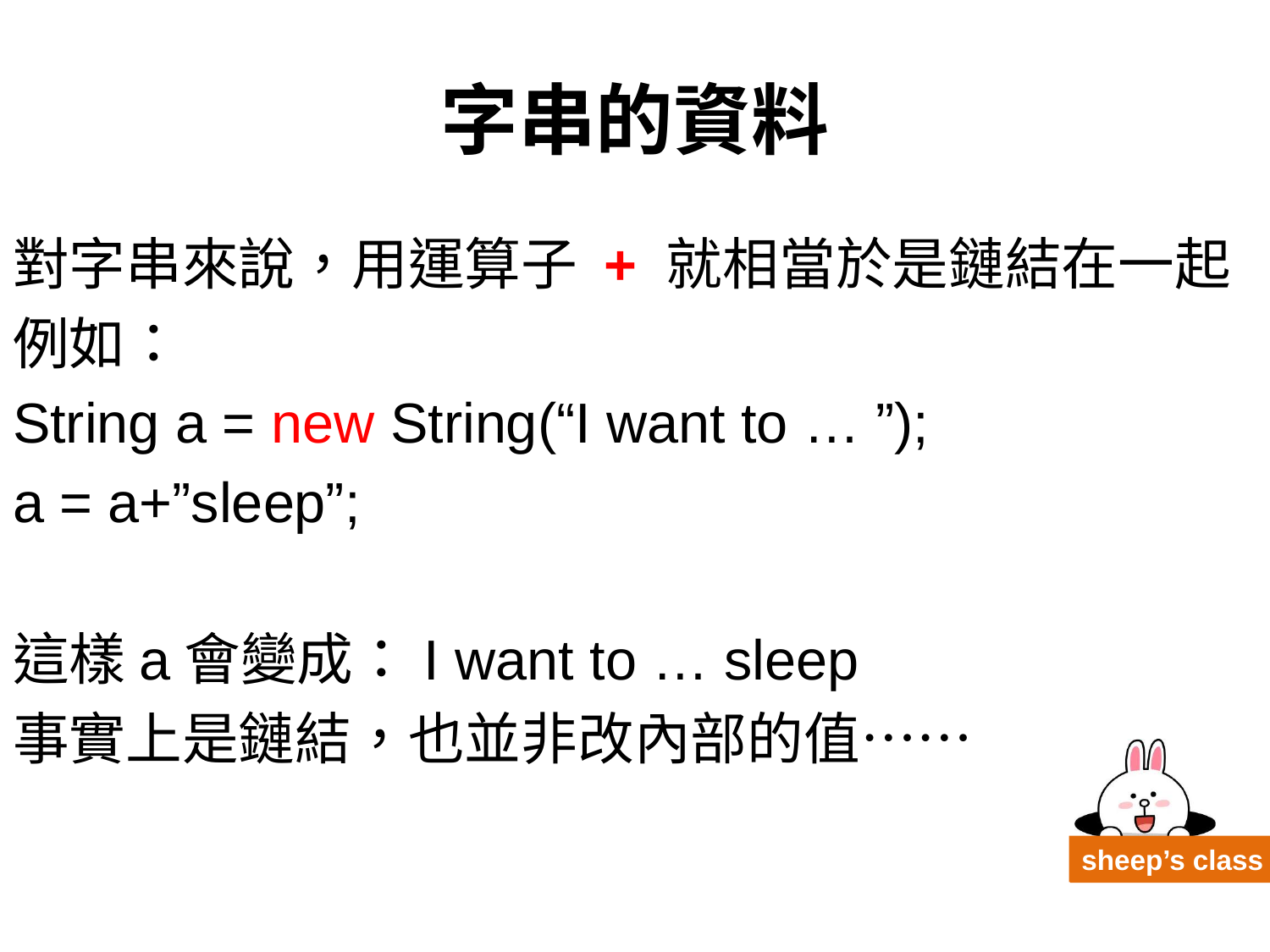

# 字串的資料
對字串來說，用運算子 + 就相當於是鏈結在一起
例如：
String a = new String(“I want to … ”);
a = a+”sleep”;

這樣a會變成：I want to … sleep
事實上是鏈結，也並非改內部的值……